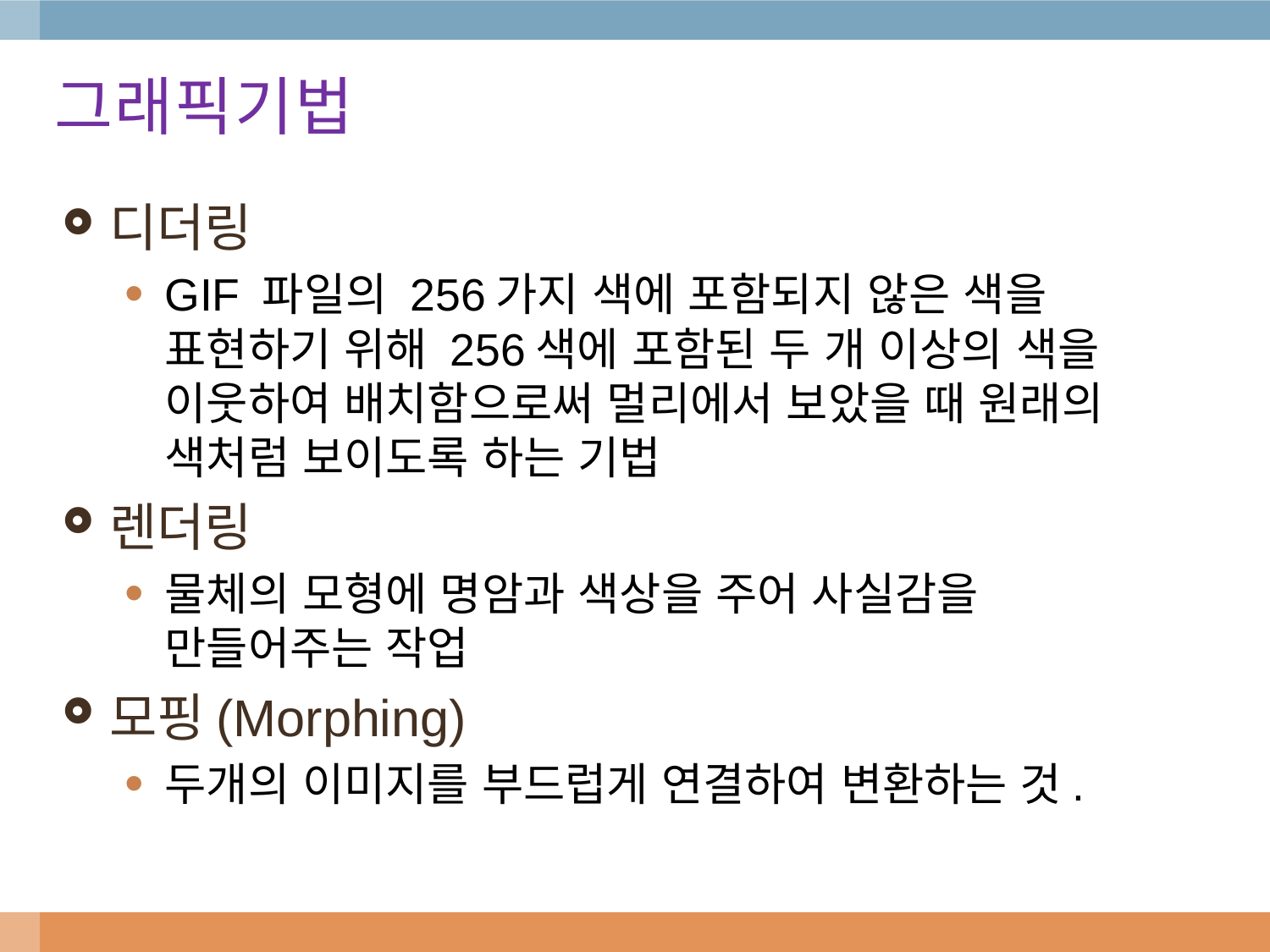

# 그래픽기법
디더링
GIF 파일의 256가지 색에 포함되지 않은 색을 표현하기 위해 256색에 포함된 두 개 이상의 색을 이웃하여 배치함으로써 멀리에서 보았을 때 원래의 색처럼 보이도록 하는 기법
렌더링
물체의 모형에 명암과 색상을 주어 사실감을 만들어주는 작업
모핑(Morphing)
두개의 이미지를 부드럽게 연결하여 변환하는 것.